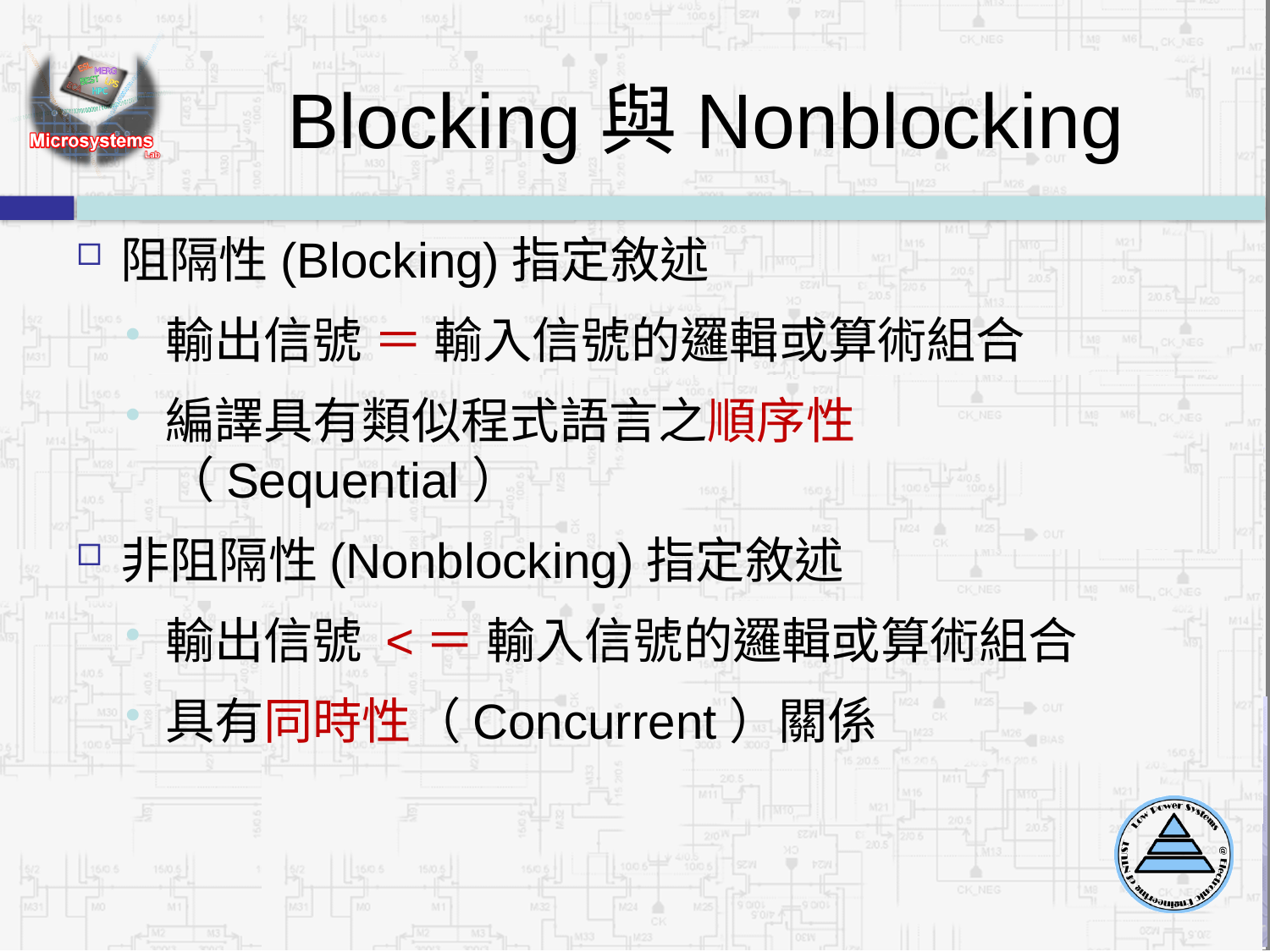

# Blocking與Nonblocking
阻隔性(Blocking)指定敘述
輸出信號 ＝ 輸入信號的邏輯或算術組合
編譯具有類似程式語言之順序性（Sequential）
非阻隔性(Nonblocking)指定敘述
輸出信號 <＝ 輸入信號的邏輯或算術組合
具有同時性（Concurrent）關係